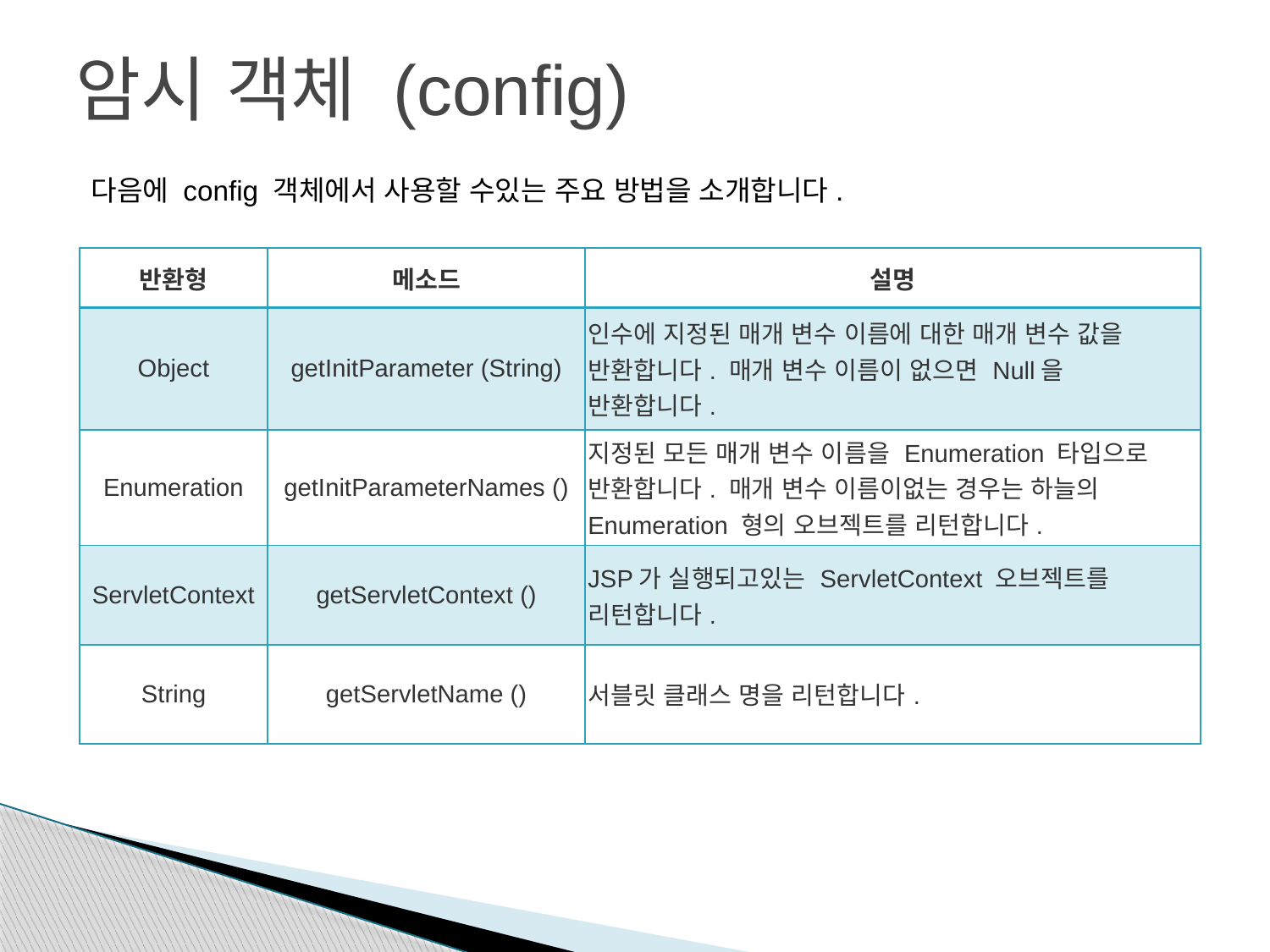

# 암시 객체 (config)
다음에 config 객체에서 사용할 수있는 주요 방법을 소개합니다.

| 반환형 | 메소드 | 설명 |
| --- | --- | --- |
| Object | getInitParameter (String) | 인수에 지정된 매개 변수 이름에 대한 매개 변수 값을 반환합니다. 매개 변수 이름이 없으면 Null을 반환합니다. |
| Enumeration | getInitParameterNames () | 지정된 모든 매개 변수 이름을 Enumeration 타입으로 반환합니다. 매개 변수 이름이없는 경우는 하늘의 Enumeration 형의 오브젝트를 리턴합니다. |
| ServletContext | getServletContext () | JSP가 실행되고있는 ServletContext 오브젝트를 리턴합니다. |
| String | getServletName () | 서블릿 클래스 명을 리턴합니다. |